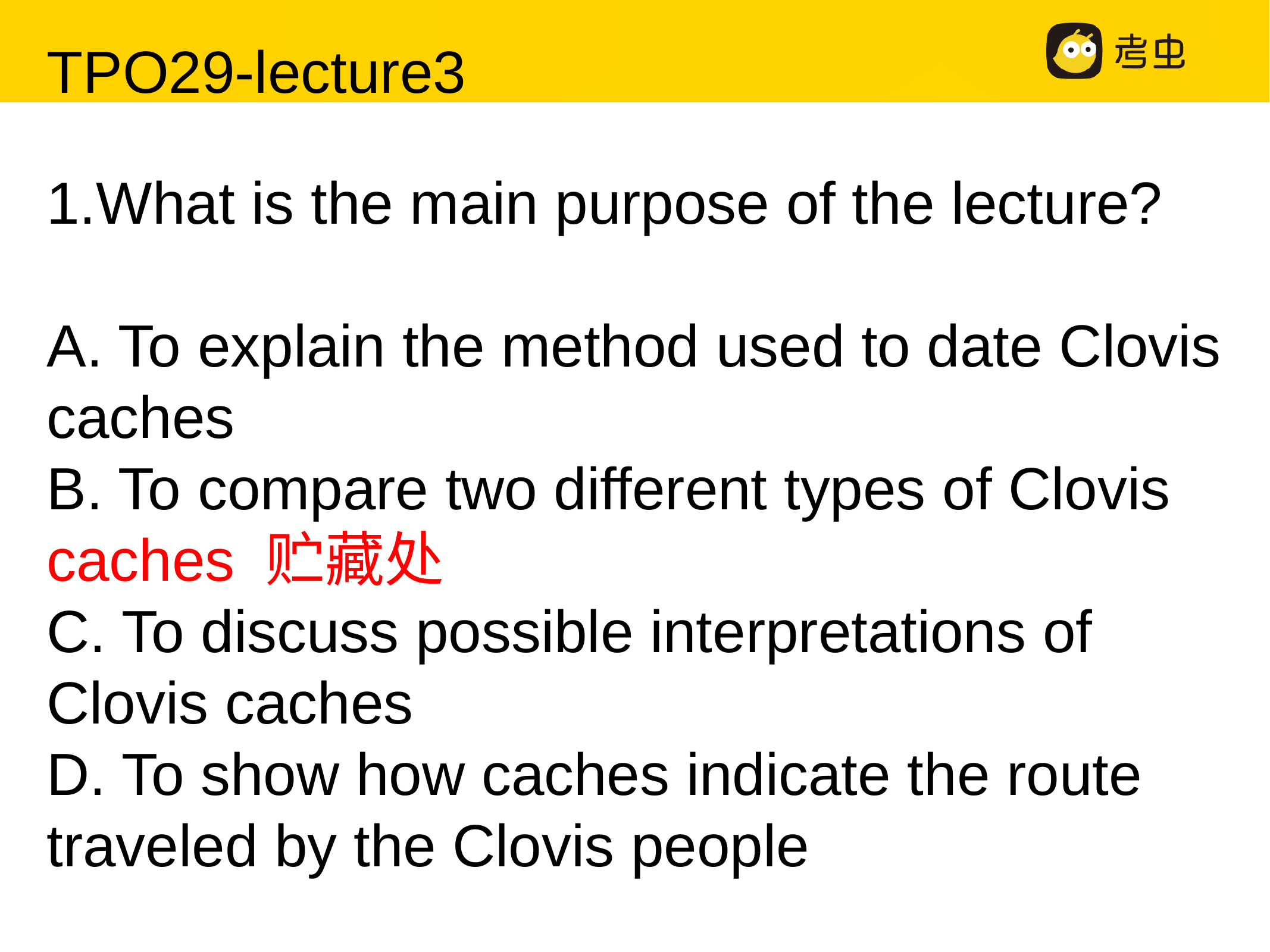

TPO29-lecture3

1.What is the main purpose of the lecture?

A. To explain the method used to date Clovis caches
B. To compare two different types of Clovis caches 贮藏处
C. To discuss possible interpretations of Clovis caches
D. To show how caches indicate the route traveled by the Clovis people